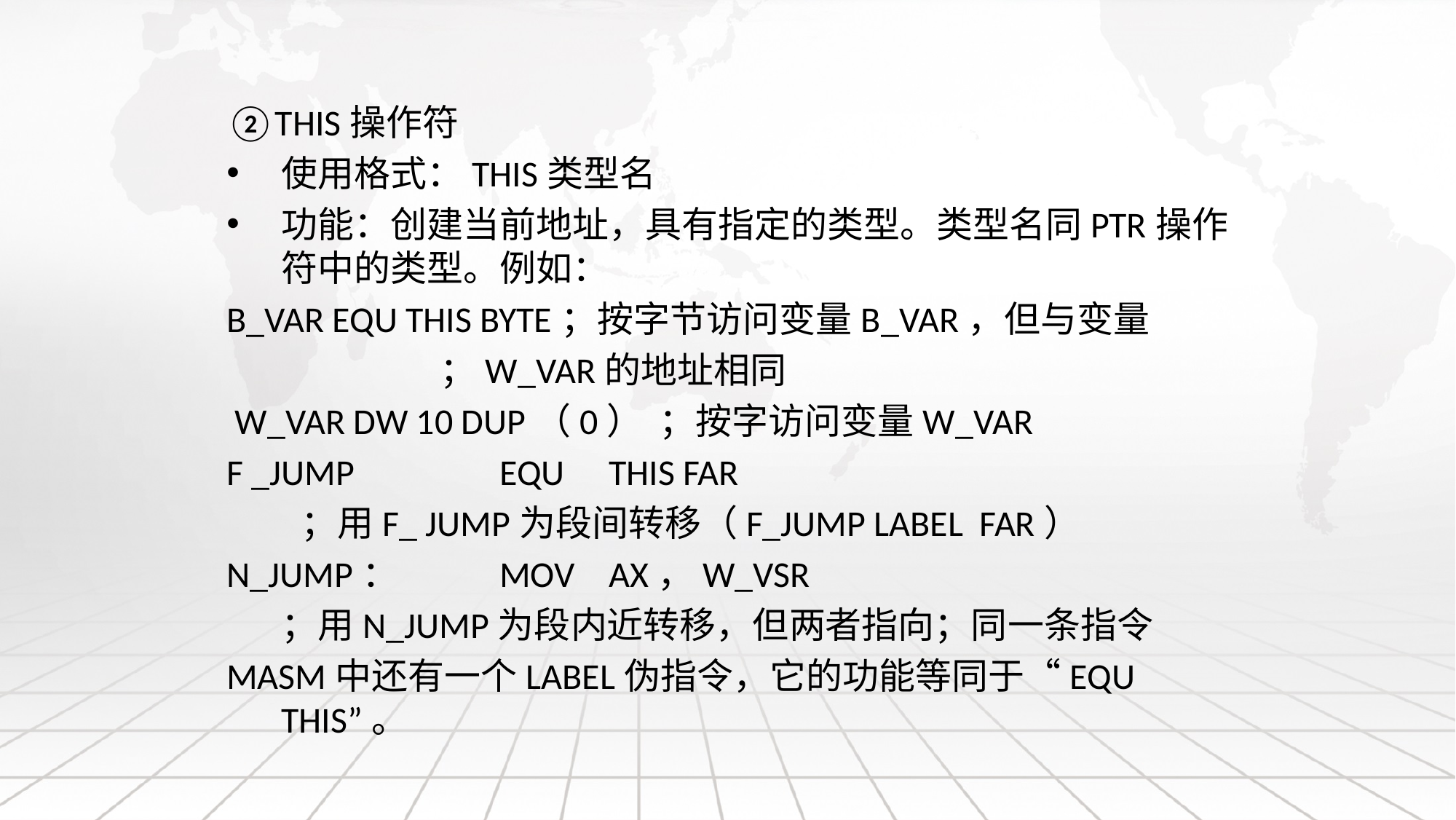

②THIS操作符
使用格式：THIS类型名
功能：创建当前地址，具有指定的类型。类型名同PTR操作符中的类型。例如：
b_var equ THIS byte；按字节访问变量b_var，但与变量
                         ；w_var的地址相同
 w_var dw 10 dup（0）  ；按字访问变量w_var
f _jump		equ	THIS far
        ；用f_ jump为段间转移（f_jump label  far）
n_jump：	mov	ax，w_vsr
    	；用n_jump为段内近转移，但两者指向；同一条指令
MASM中还有一个LABEL伪指令，它的功能等同于“EQU THIS”。